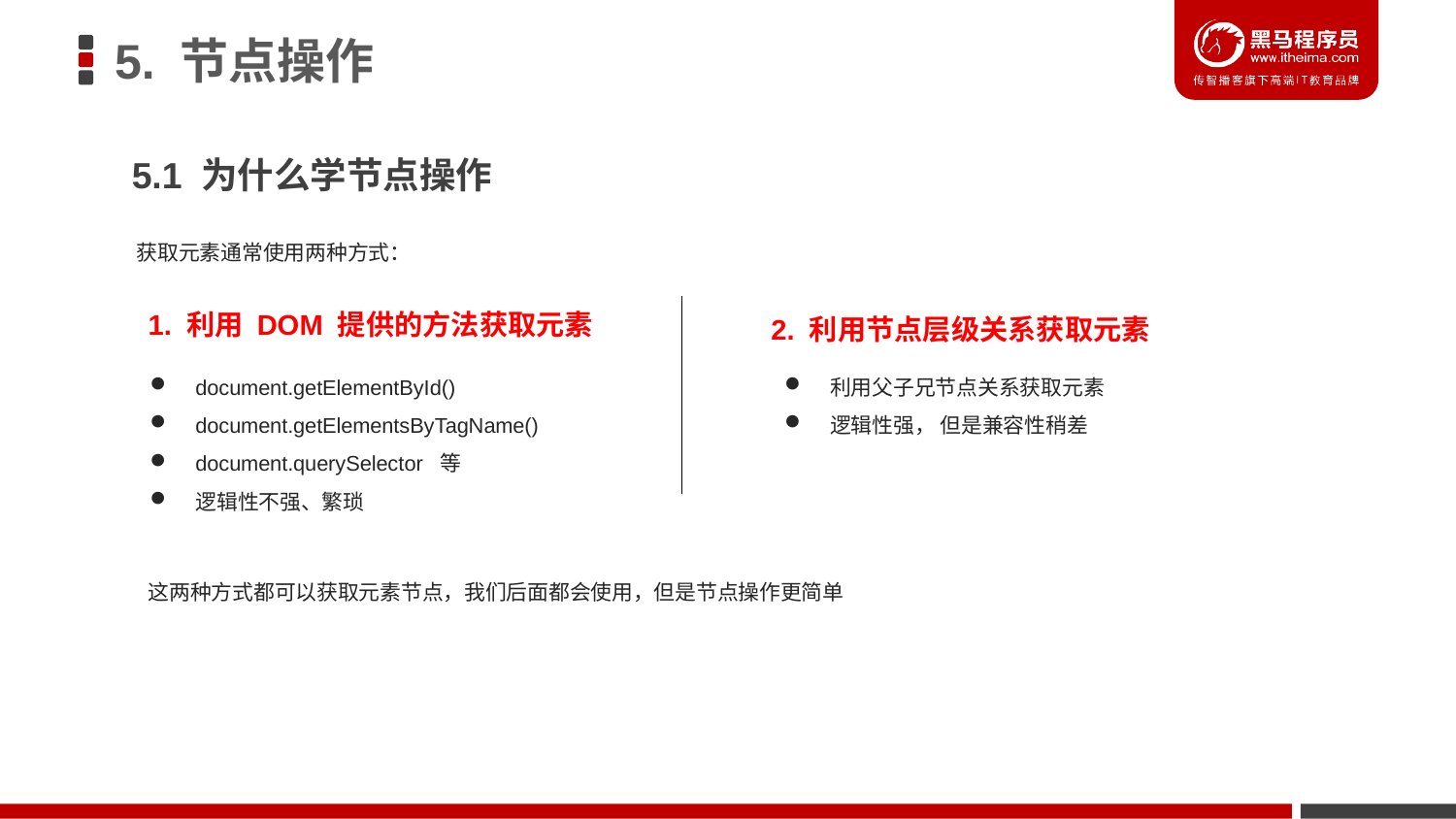

# 5. 节点操作
5.1 为什么学节点操作
获取元素通常使用两种方式：
1. 利用 DOM 提供的方法获取元素
2. 利用节点层级关系获取元素
document.getElementById()
document.getElementsByTagName()
document.querySelector  等
逻辑性不强、繁琐
利用父子兄节点关系获取元素
逻辑性强， 但是兼容性稍差
这两种方式都可以获取元素节点，我们后面都会使用，但是节点操作更简单